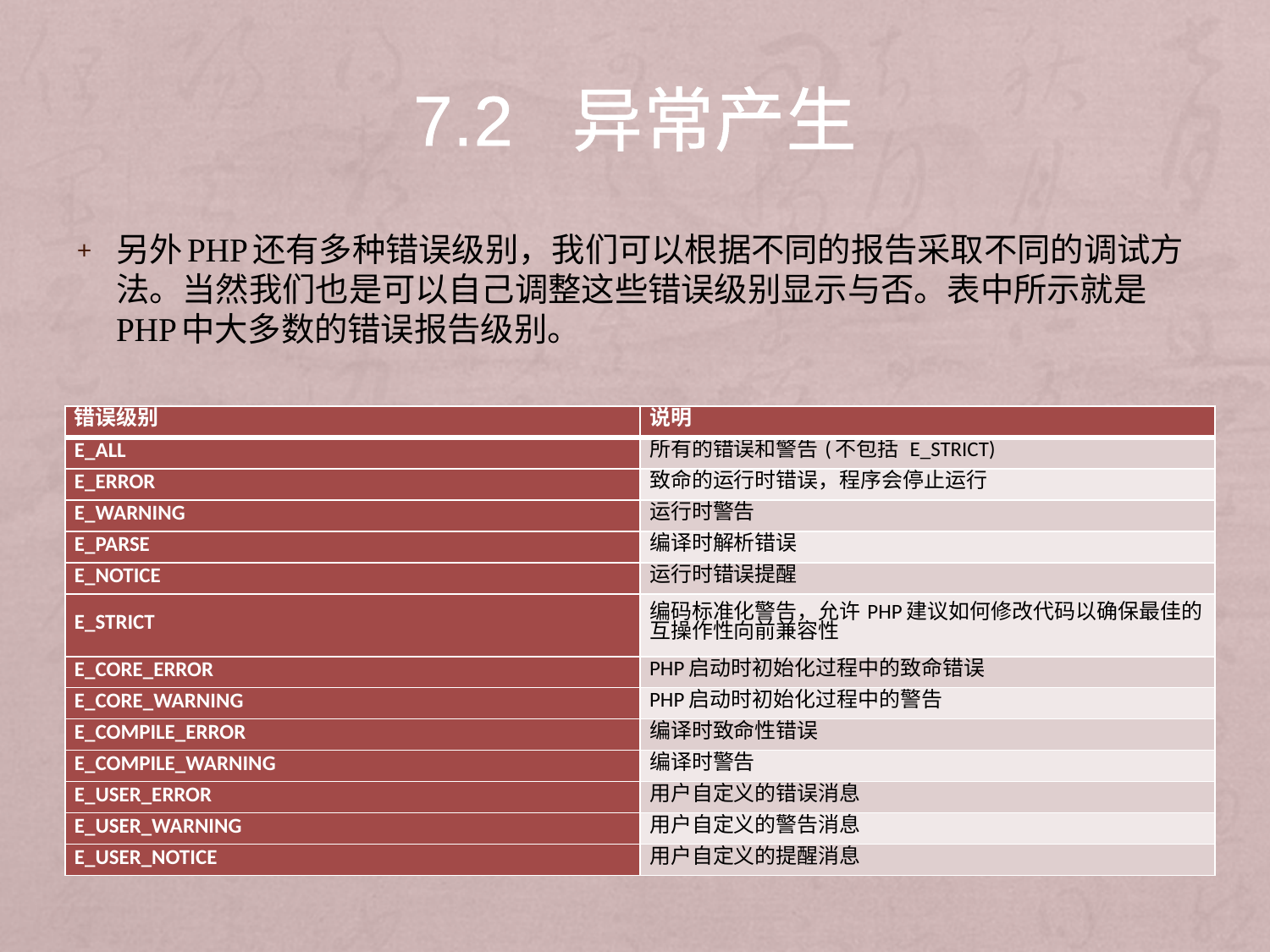

# 7.2  异常产生
另外PHP还有多种错误级别，我们可以根据不同的报告采取不同的调试方法。当然我们也是可以自己调整这些错误级别显示与否。表中所示就是PHP中大多数的错误报告级别。
| 错误级别 | 说明 |
| --- | --- |
| E\_ALL | 所有的错误和警告(不包括 E\_STRICT) |
| E\_ERROR | 致命的运行时错误，程序会停止运行 |
| E\_WARNING | 运行时警告 |
| E\_PARSE | 编译时解析错误 |
| E\_NOTICE | 运行时错误提醒 |
| E\_STRICT | 编码标准化警告，允许PHP建议如何修改代码以确保最佳的互操作性向前兼容性 |
| E\_CORE\_ERROR | PHP启动时初始化过程中的致命错误 |
| E\_CORE\_WARNING | PHP启动时初始化过程中的警告 |
| E\_COMPILE\_ERROR | 编译时致命性错误 |
| E\_COMPILE\_WARNING | 编译时警告 |
| E\_USER\_ERROR | 用户自定义的错误消息 |
| E\_USER\_WARNING | 用户自定义的警告消息 |
| E\_USER\_NOTICE | 用户自定义的提醒消息 |